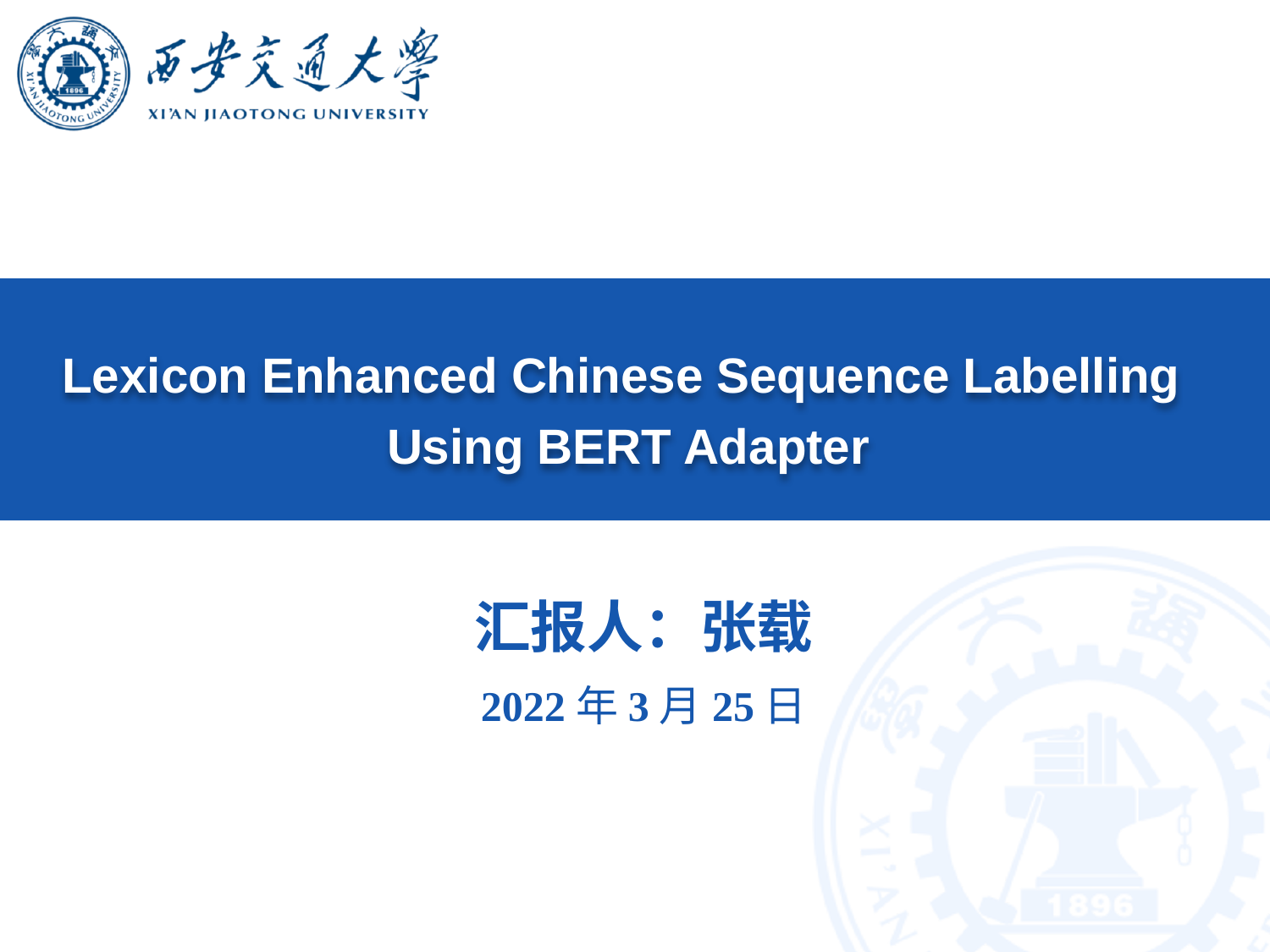

Lexicon Enhanced Chinese Sequence Labelling
Using BERT Adapter
汇报人：张载
2022年3月25日